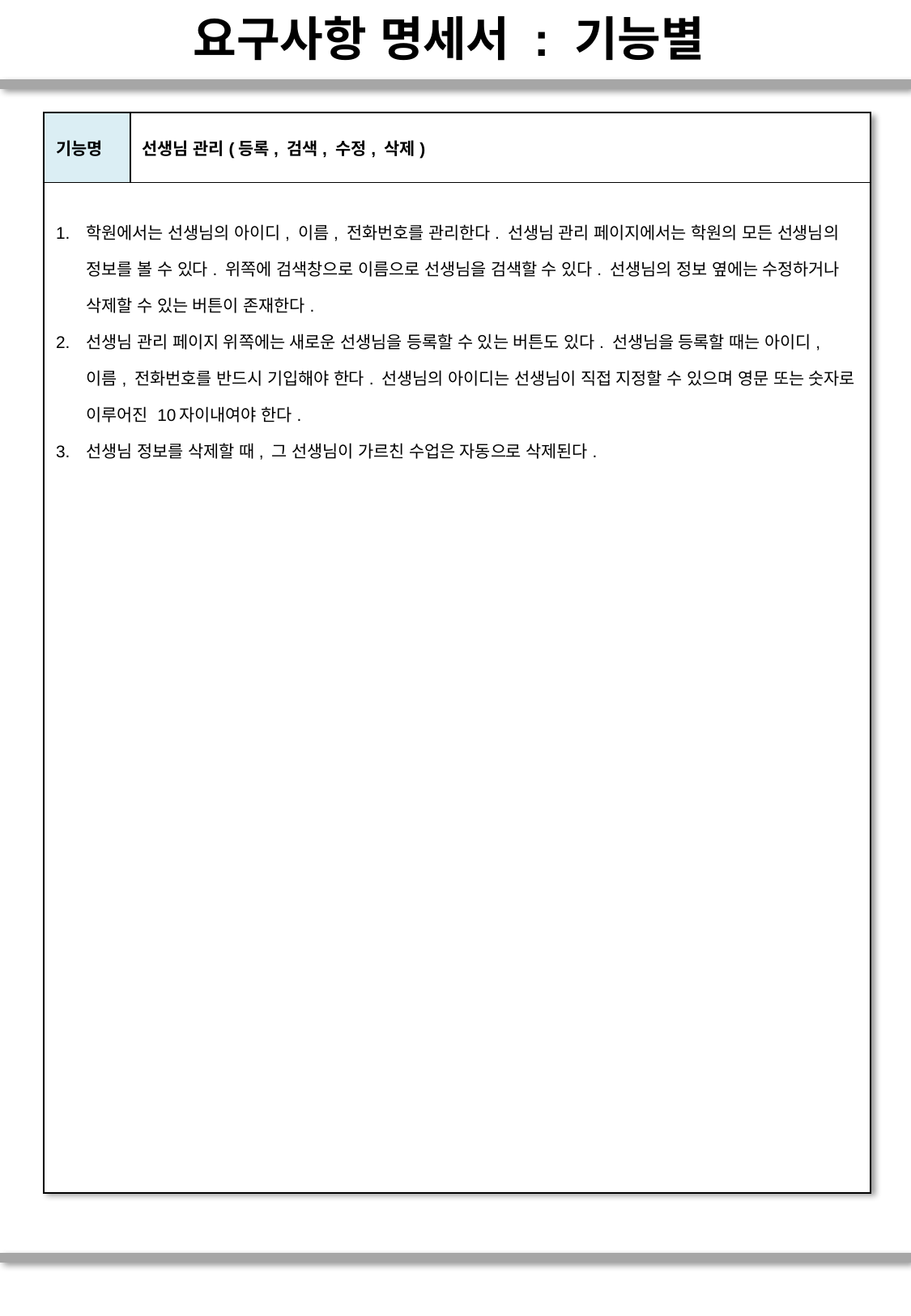

# 요구사항 명세서 : 기능별
| 기능명 | 선생님 관리(등록, 검색, 수정, 삭제) |
| --- | --- |
| 학원에서는 선생님의 아이디, 이름, 전화번호를 관리한다. 선생님 관리 페이지에서는 학원의 모든 선생님의 정보를 볼 수 있다. 위쪽에 검색창으로 이름으로 선생님을 검색할 수 있다. 선생님의 정보 옆에는 수정하거나 삭제할 수 있는 버튼이 존재한다. 선생님 관리 페이지 위쪽에는 새로운 선생님을 등록할 수 있는 버튼도 있다. 선생님을 등록할 때는 아이디, 이름, 전화번호를 반드시 기입해야 한다. 선생님의 아이디는 선생님이 직접 지정할 수 있으며 영문 또는 숫자로 이루어진 10자이내여야 한다. 선생님 정보를 삭제할 때, 그 선생님이 가르친 수업은 자동으로 삭제된다. |  |